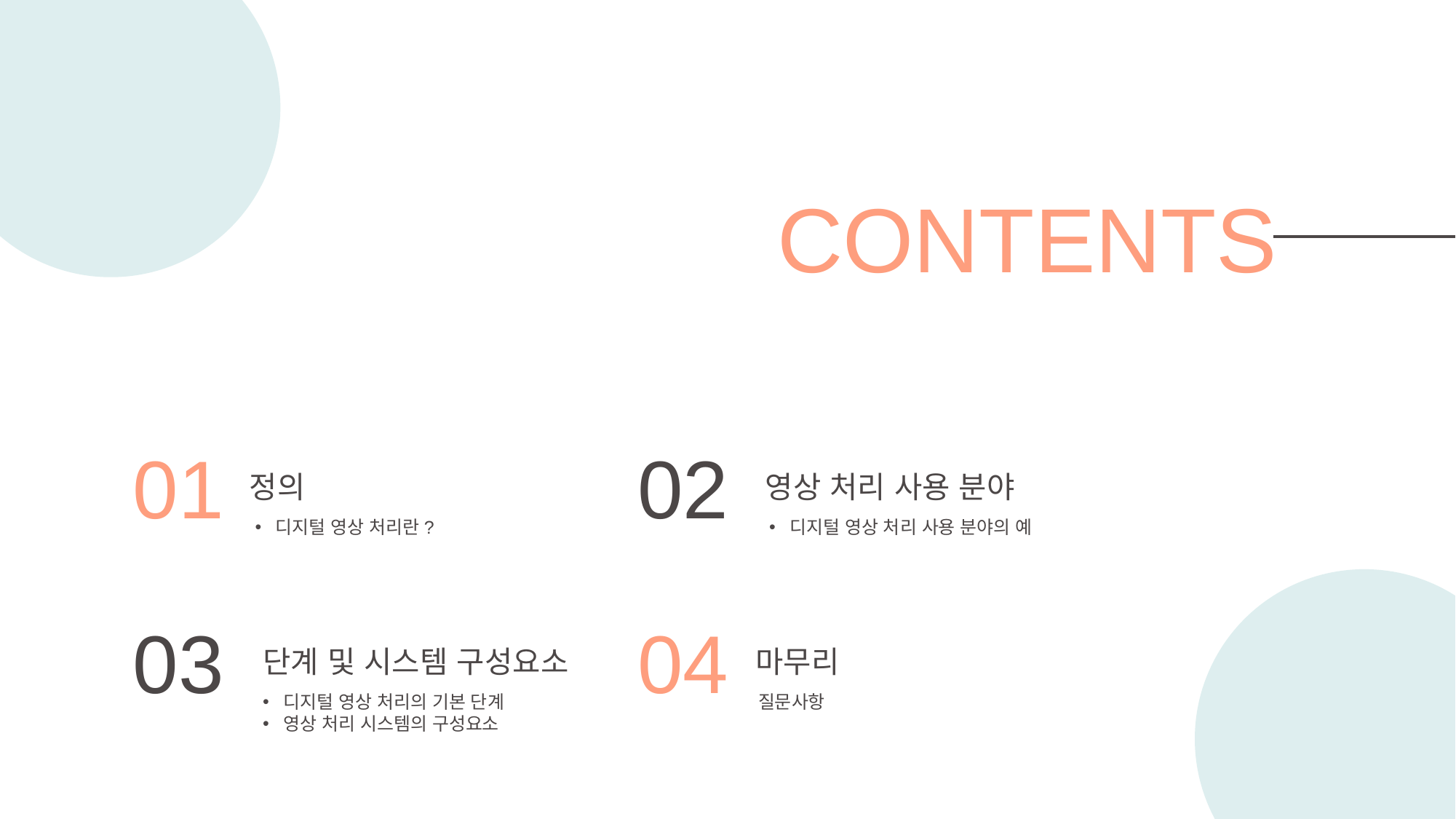

CONTENTS
01
정의
디지털 영상 처리란?
02
영상 처리 사용 분야
디지털 영상 처리 사용 분야의 예
03
단계 및 시스템 구성요소
디지털 영상 처리의 기본 단계
영상 처리 시스템의 구성요소
04
마무리
질문사항